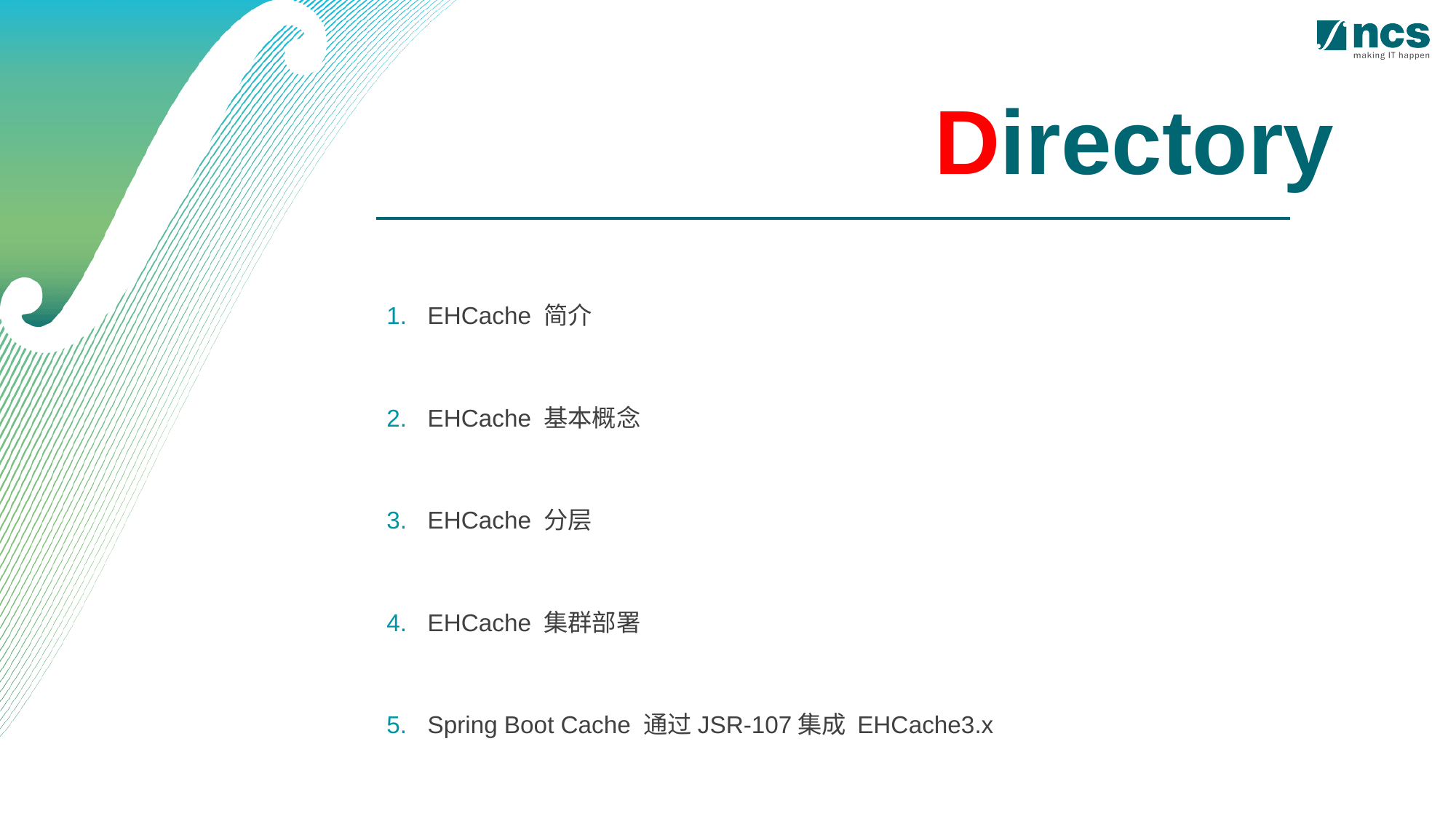

Directory
EHCache 简介
EHCache 基本概念
EHCache 分层
EHCache 集群部署
Spring Boot Cache 通过JSR-107集成 EHCache3.x